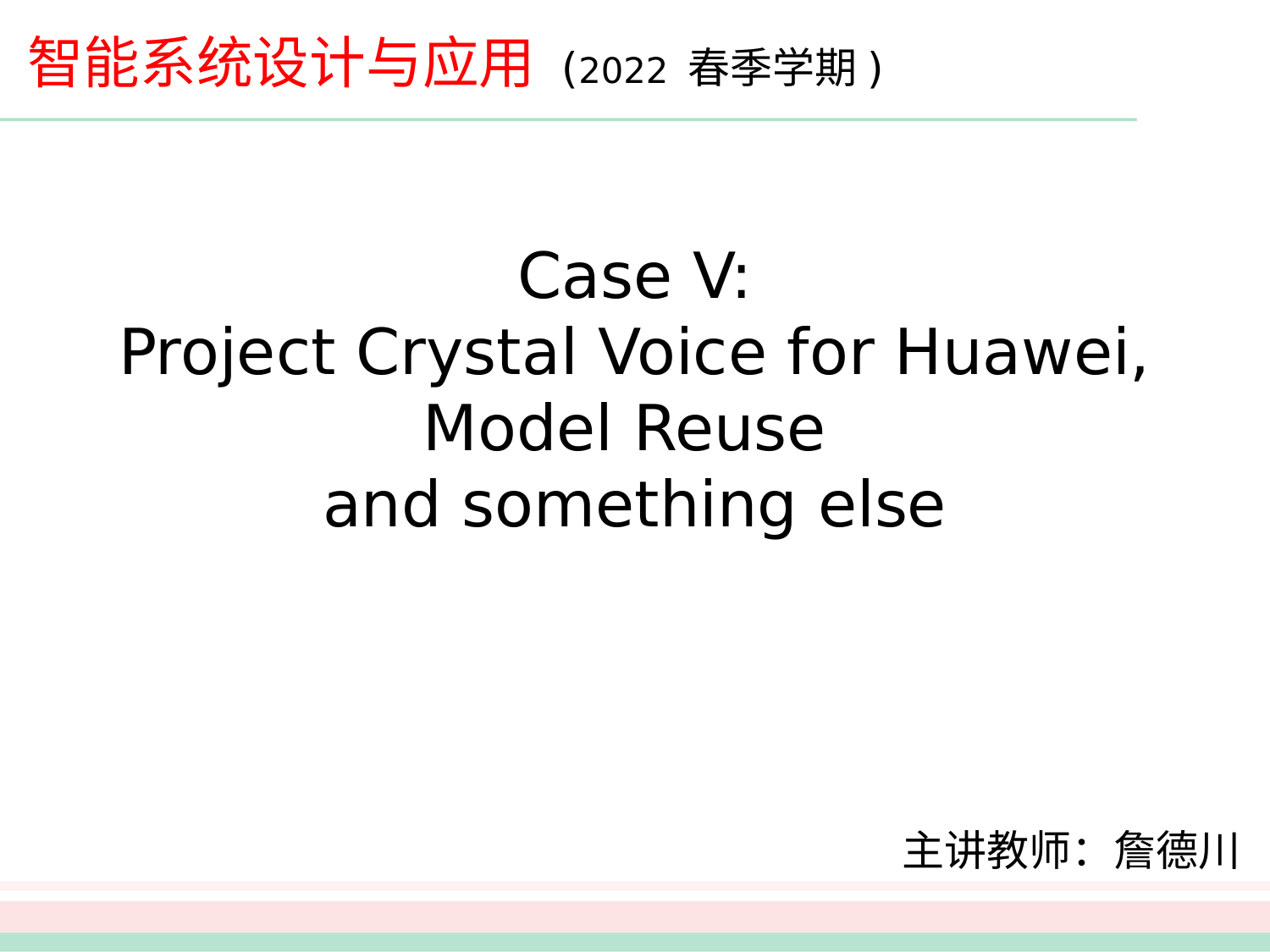

# 智能系统设计与应用 (2022 春季学期)
Case V:
Project Crystal Voice for Huawei,
Model Reuse
and something else
主讲教师：詹德川